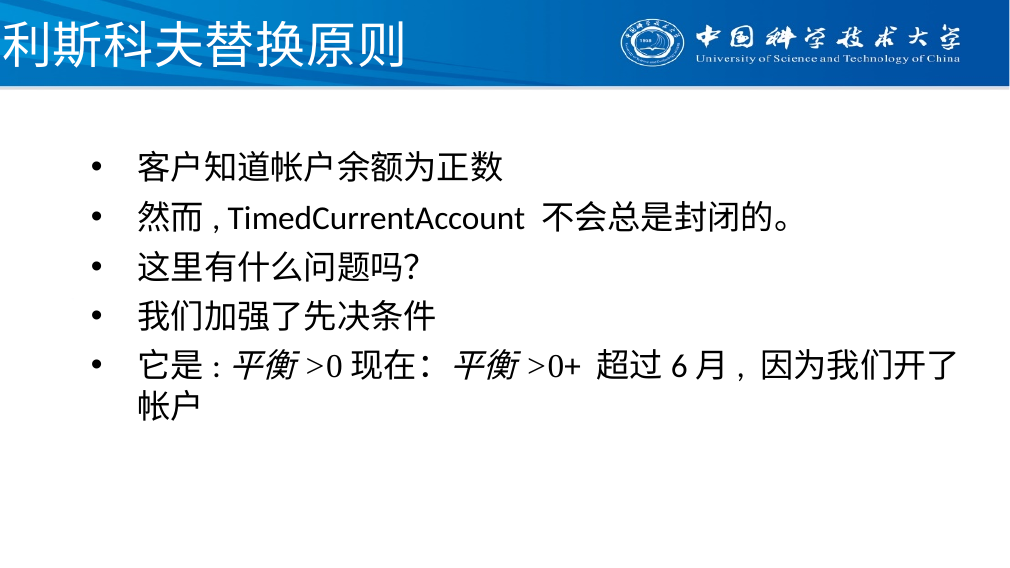

# 利斯科夫替换原则
客户知道帐户余额为正数
然而, TimedCurrentAccount 不会总是封闭的。
这里有什么问题吗？
我们加强了先决条件
它是:平衡>0现在：平衡>0+ 超过6月, 因为我们开了帐户